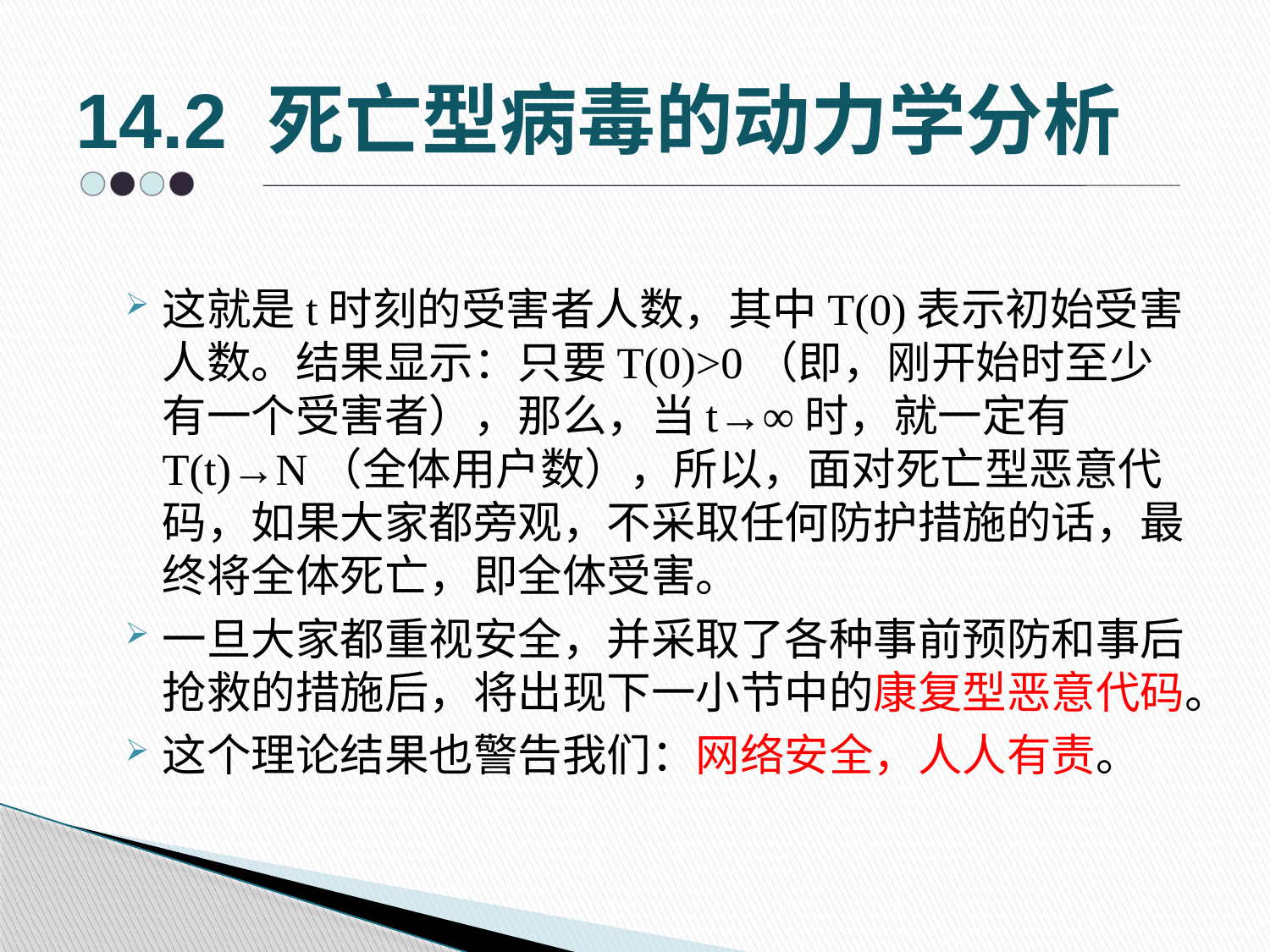

# 14.2 死亡型病毒的动力学分析

这就是t时刻的受害者人数，其中T(0)表示初始受害人数。结果显示：只要T(0)>0（即，刚开始时至少有一个受害者），那么，当t→∞时，就一定有T(t)→N（全体用户数），所以，面对死亡型恶意代码，如果大家都旁观，不采取任何防护措施的话，最终将全体死亡，即全体受害。
一旦大家都重视安全，并采取了各种事前预防和事后抢救的措施后，将出现下一小节中的康复型恶意代码。
这个理论结果也警告我们：网络安全，人人有责。